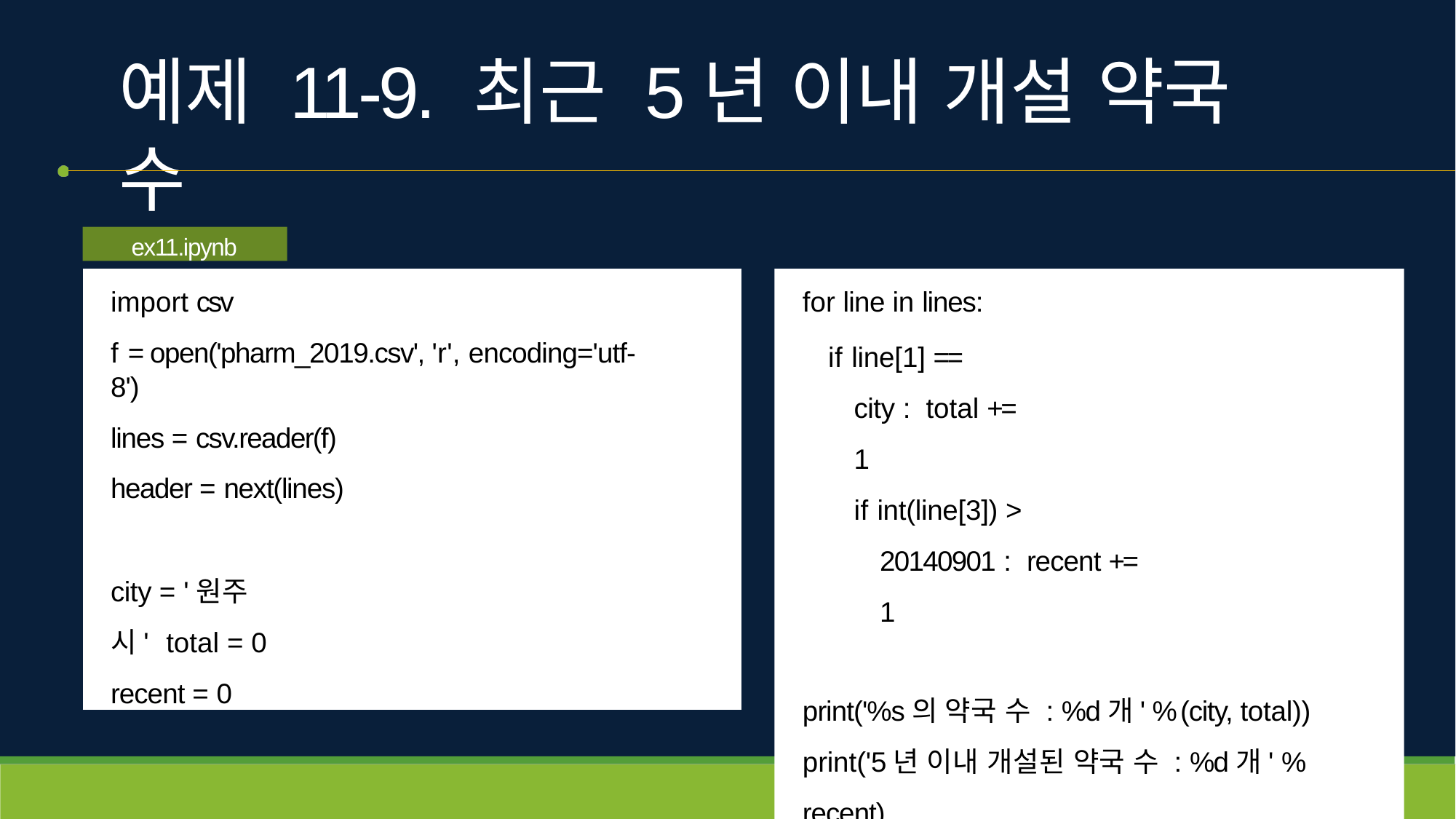

# 예제 11-9. 최근 5년 이내 개설 약국 수

ex11.ipynb
import csv
f = open('pharm_2019.csv', 'r', encoding='utf-8')
lines = csv.reader(f)
header = next(lines)

city = '원주시'  total = 0
recent = 0
for line in lines:
if line[1] == city :  total += 1
if int(line[3]) > 20140901 :  recent += 1

print('%s의 약국 수 : %d개' % (city, total))  print('5년 이내 개설된 약국 수 : %d개' % recent)